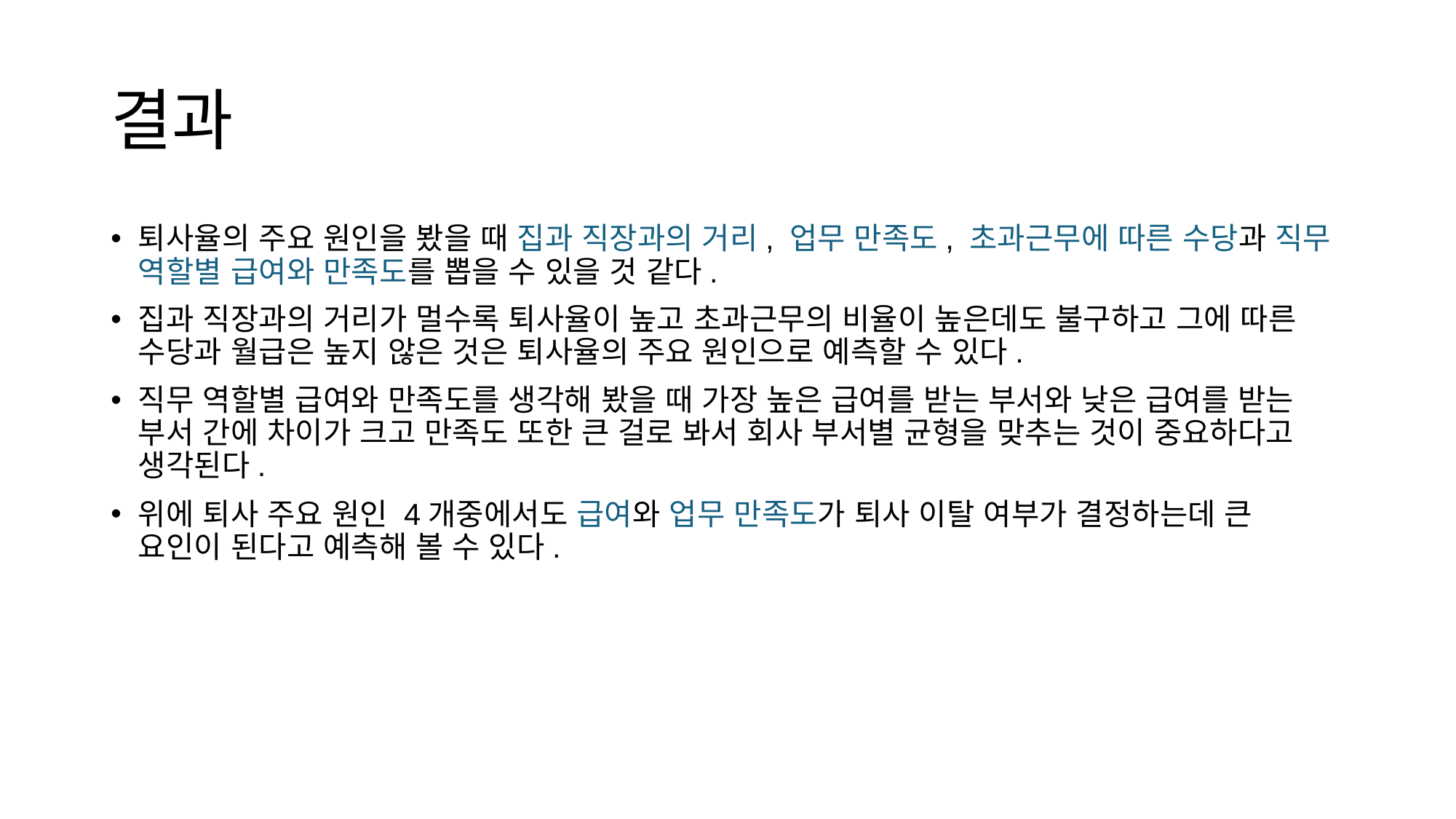

# 결과
퇴사율의 주요 원인을 봤을 때 집과 직장과의 거리, 업무 만족도, 초과근무에 따른 수당과 직무 역할별 급여와 만족도를 뽑을 수 있을 것 같다.
집과 직장과의 거리가 멀수록 퇴사율이 높고 초과근무의 비율이 높은데도 불구하고 그에 따른 수당과 월급은 높지 않은 것은 퇴사율의 주요 원인으로 예측할 수 있다.
직무 역할별 급여와 만족도를 생각해 봤을 때 가장 높은 급여를 받는 부서와 낮은 급여를 받는 부서 간에 차이가 크고 만족도 또한 큰 걸로 봐서 회사 부서별 균형을 맞추는 것이 중요하다고 생각된다.
위에 퇴사 주요 원인 4개중에서도 급여와 업무 만족도가 퇴사 이탈 여부가 결정하는데 큰 요인이 된다고 예측해 볼 수 있다.